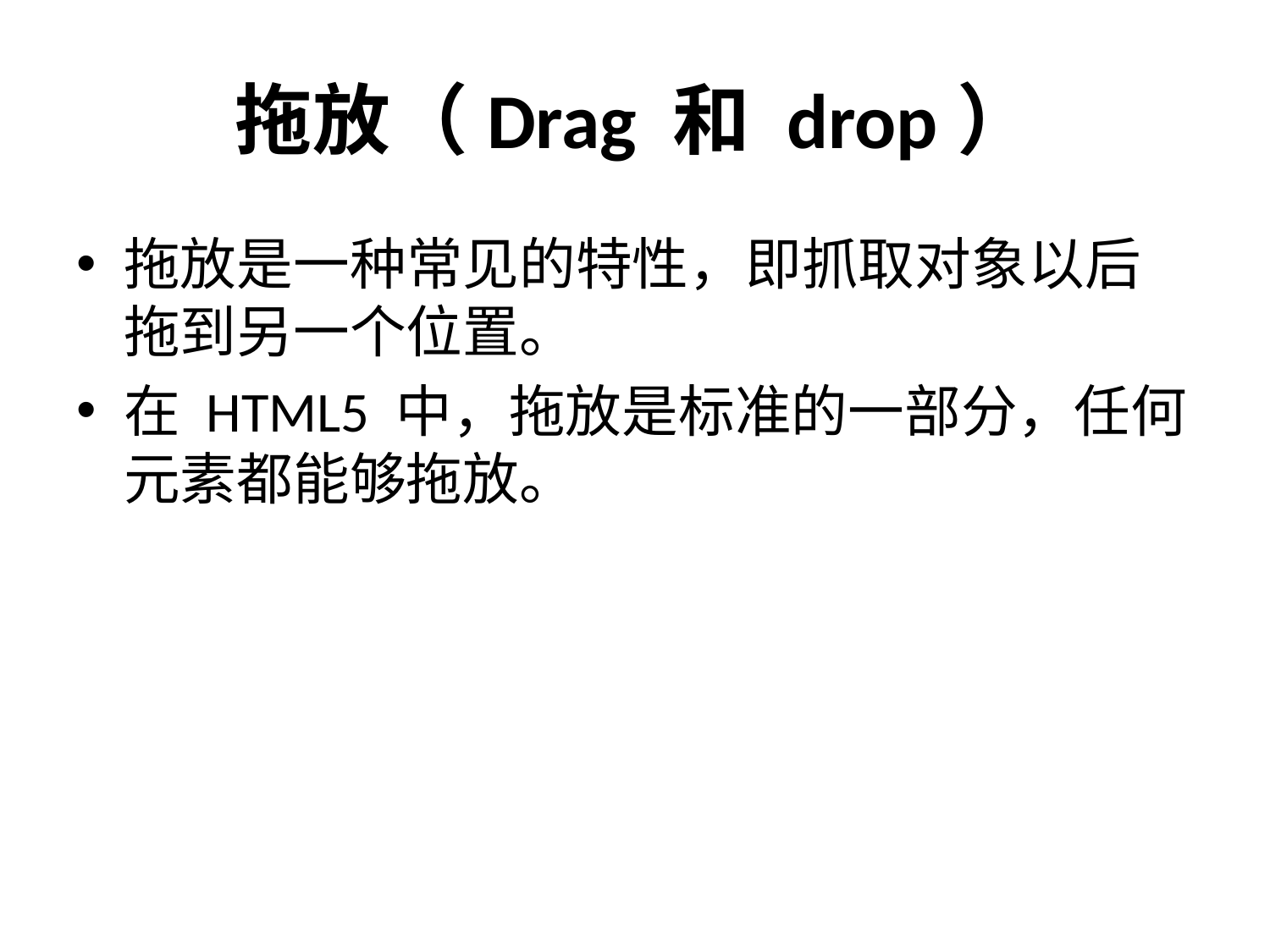

# 拖放（Drag 和 drop）
拖放是一种常见的特性，即抓取对象以后拖到另一个位置。
在 HTML5 中，拖放是标准的一部分，任何元素都能够拖放。